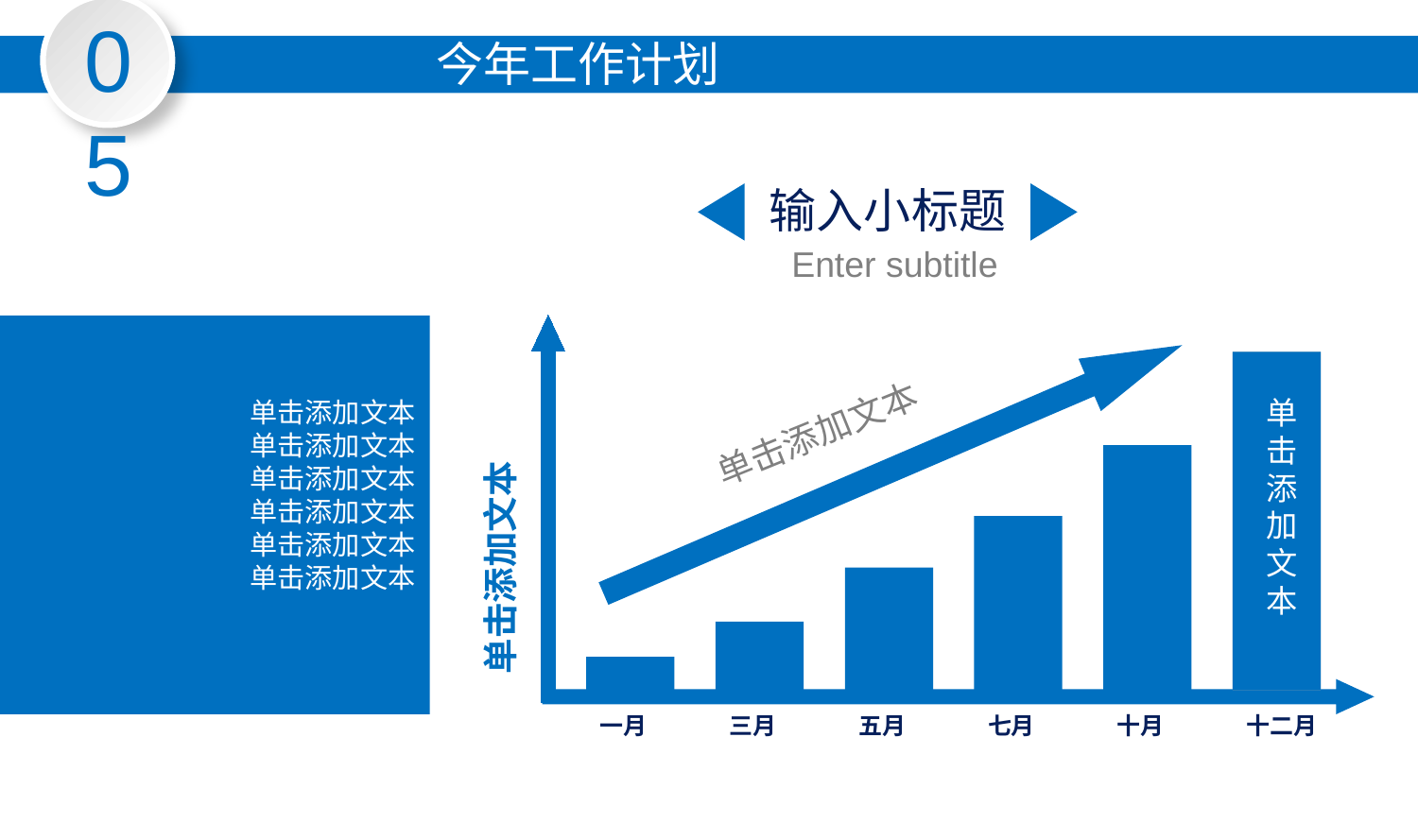

05
今年工作计划

输入小标题

Enter subtitle

单击添加文本
单击添加文本
单击添加文本
单击添加文本
单击添加文本
单击添加文本

单击添加文本

单击添加文本

单击添加文本

一月
三月
五月
七月
十月
十二月